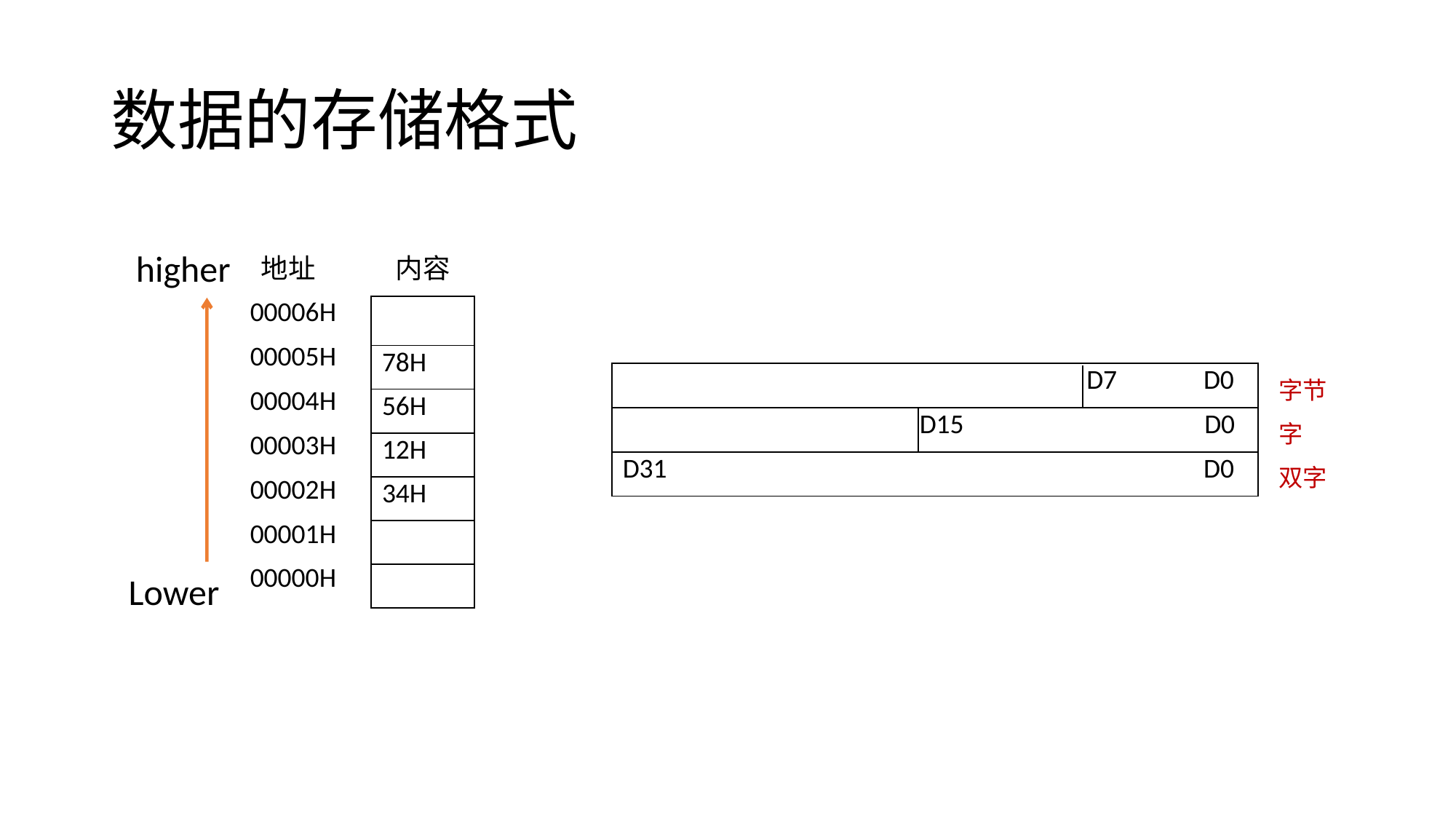

# 数据的存储格式
higher
地址             内容
| 00006H |
| --- |
| 00005H |
| 00004H |
| 00003H |
| 00002H |
| 00001H |
| 00000H |
|  |
| --- |
| 78H |
| 56H |
| 12H |
| 34H |
|  |
|  |

字节
字
双字
| D7 D0 |
| --- |
| D15 D0 |
| D31 D0 |
Lower